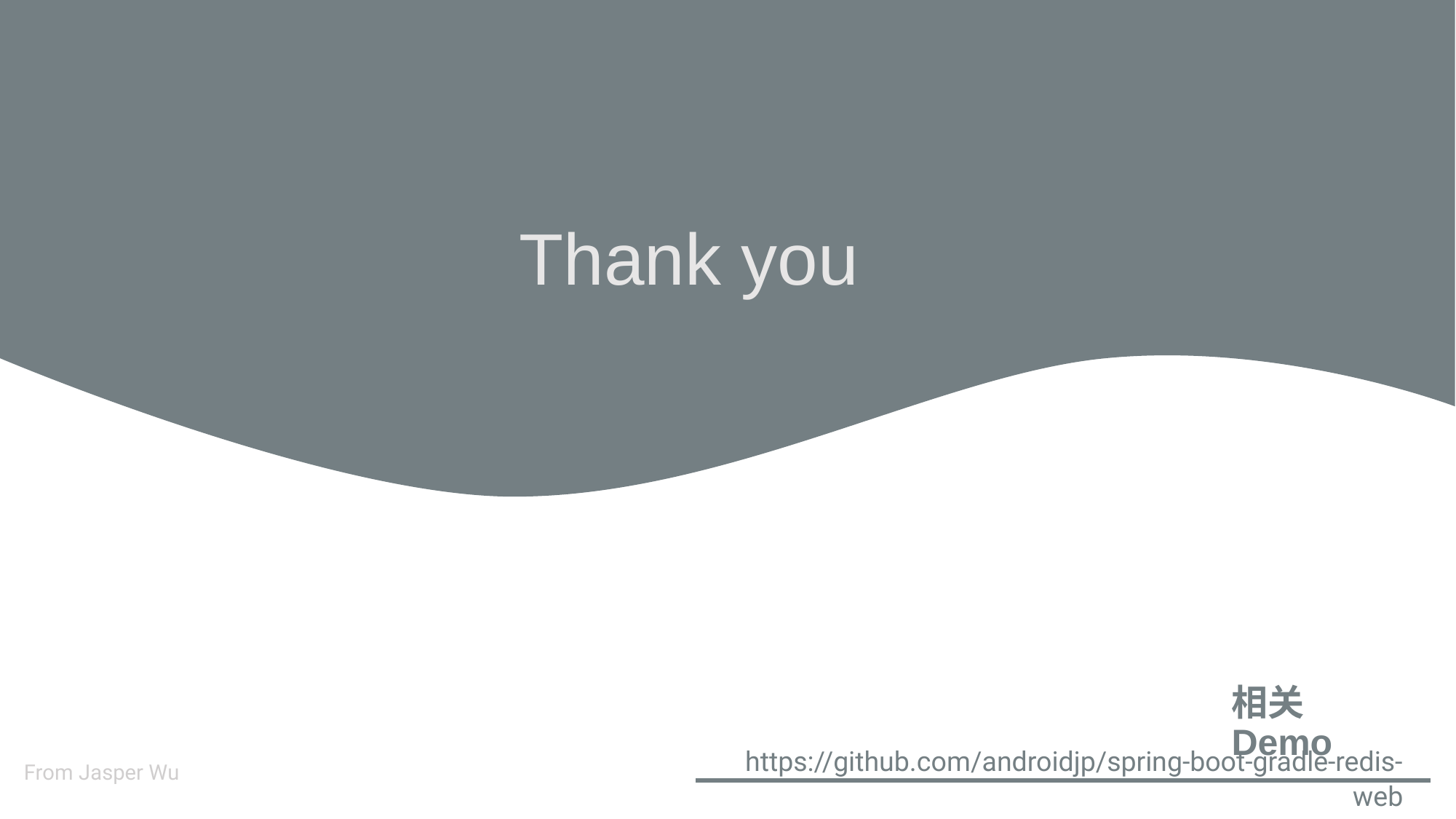

Thank you
相关Demo
https://github.com/androidjp/spring-boot-gradle-redis-web
From Jasper Wu